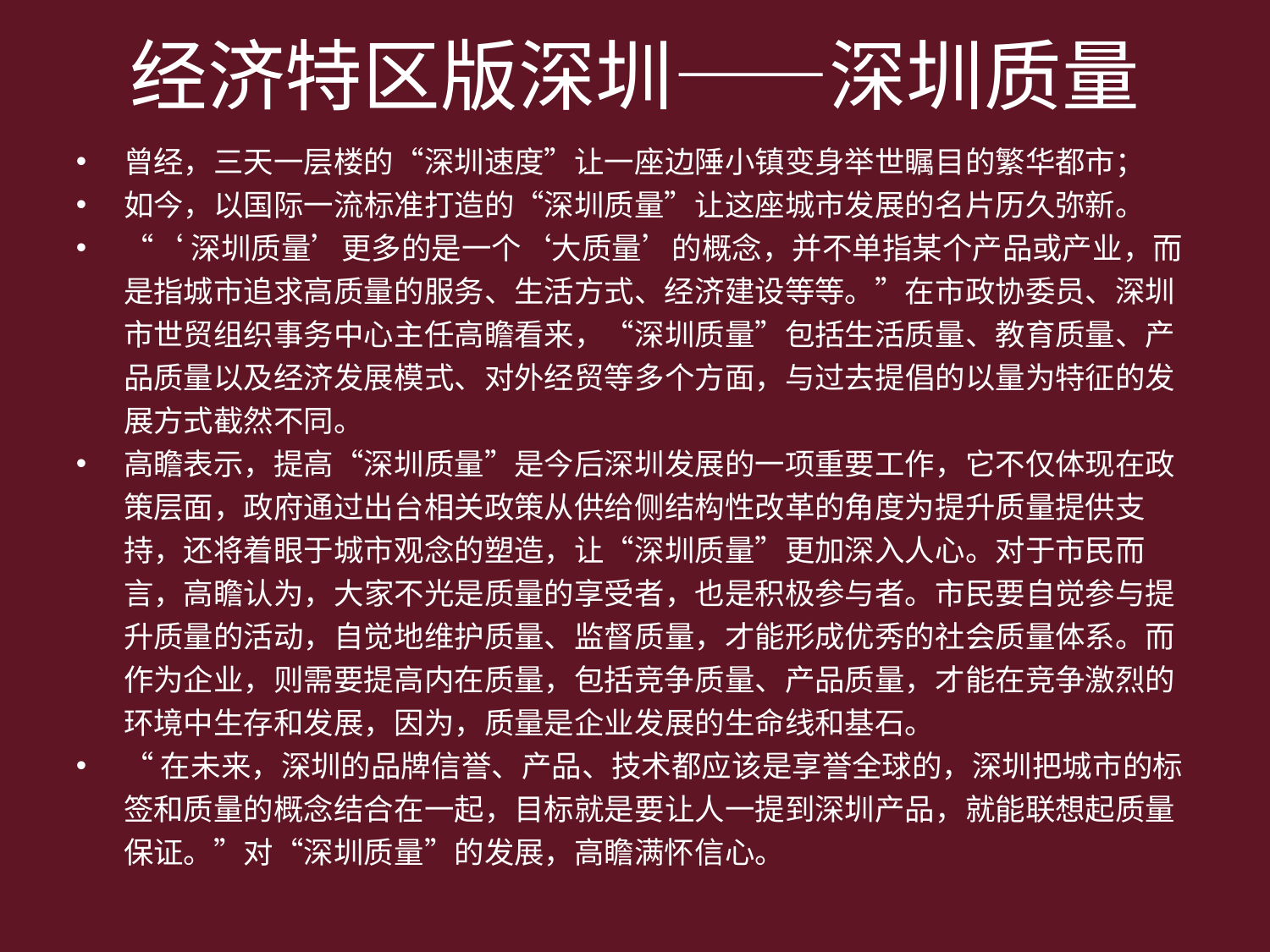

# 经济特区版深圳——深圳质量
曾经，三天一层楼的“深圳速度”让一座边陲小镇变身举世瞩目的繁华都市；
如今，以国际一流标准打造的“深圳质量”让这座城市发展的名片历久弥新。
“‘深圳质量’更多的是一个‘大质量’的概念，并不单指某个产品或产业，而是指城市追求高质量的服务、生活方式、经济建设等等。”在市政协委员、深圳市世贸组织事务中心主任高瞻看来，“深圳质量”包括生活质量、教育质量、产品质量以及经济发展模式、对外经贸等多个方面，与过去提倡的以量为特征的发展方式截然不同。
高瞻表示，提高“深圳质量”是今后深圳发展的一项重要工作，它不仅体现在政策层面，政府通过出台相关政策从供给侧结构性改革的角度为提升质量提供支持，还将着眼于城市观念的塑造，让“深圳质量”更加深入人心。对于市民而言，高瞻认为，大家不光是质量的享受者，也是积极参与者。市民要自觉参与提升质量的活动，自觉地维护质量、监督质量，才能形成优秀的社会质量体系。而作为企业，则需要提高内在质量，包括竞争质量、产品质量，才能在竞争激烈的环境中生存和发展，因为，质量是企业发展的生命线和基石。
“在未来，深圳的品牌信誉、产品、技术都应该是享誉全球的，深圳把城市的标签和质量的概念结合在一起，目标就是要让人一提到深圳产品，就能联想起质量保证。”对“深圳质量”的发展，高瞻满怀信心。